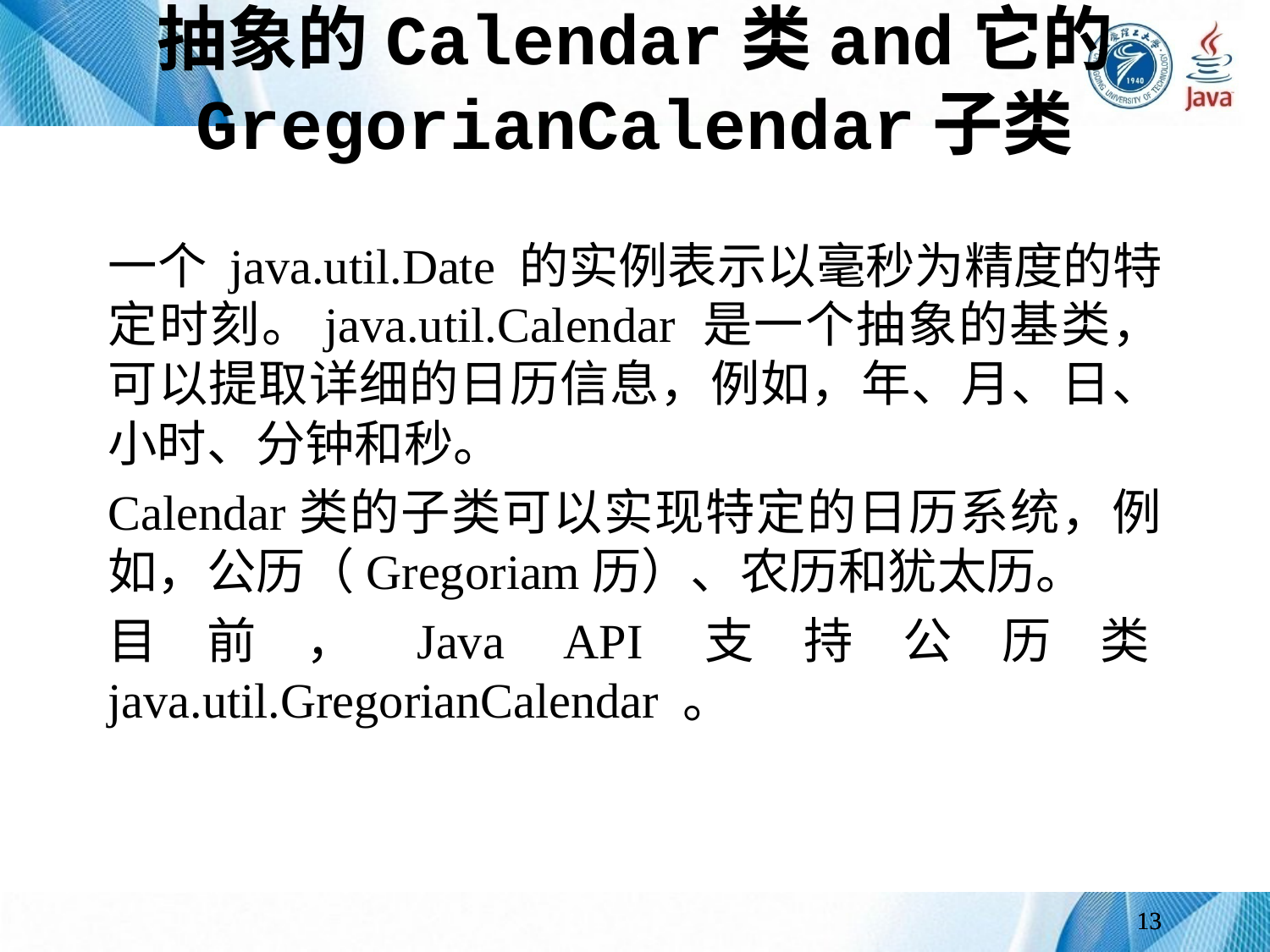

# 抽象的Calendar类and它的 GregorianCalendar子类

一个 java.util.Date 的实例表示以毫秒为精度的特定时刻。java.util.Calendar 是一个抽象的基类，可以提取详细的日历信息，例如，年、月、日、小时、分钟和秒。
Calendar类的子类可以实现特定的日历系统，例如，公历（Gregoriam历）、农历和犹太历。
目前，Java API支持公历类java.util.GregorianCalendar 。
13
13